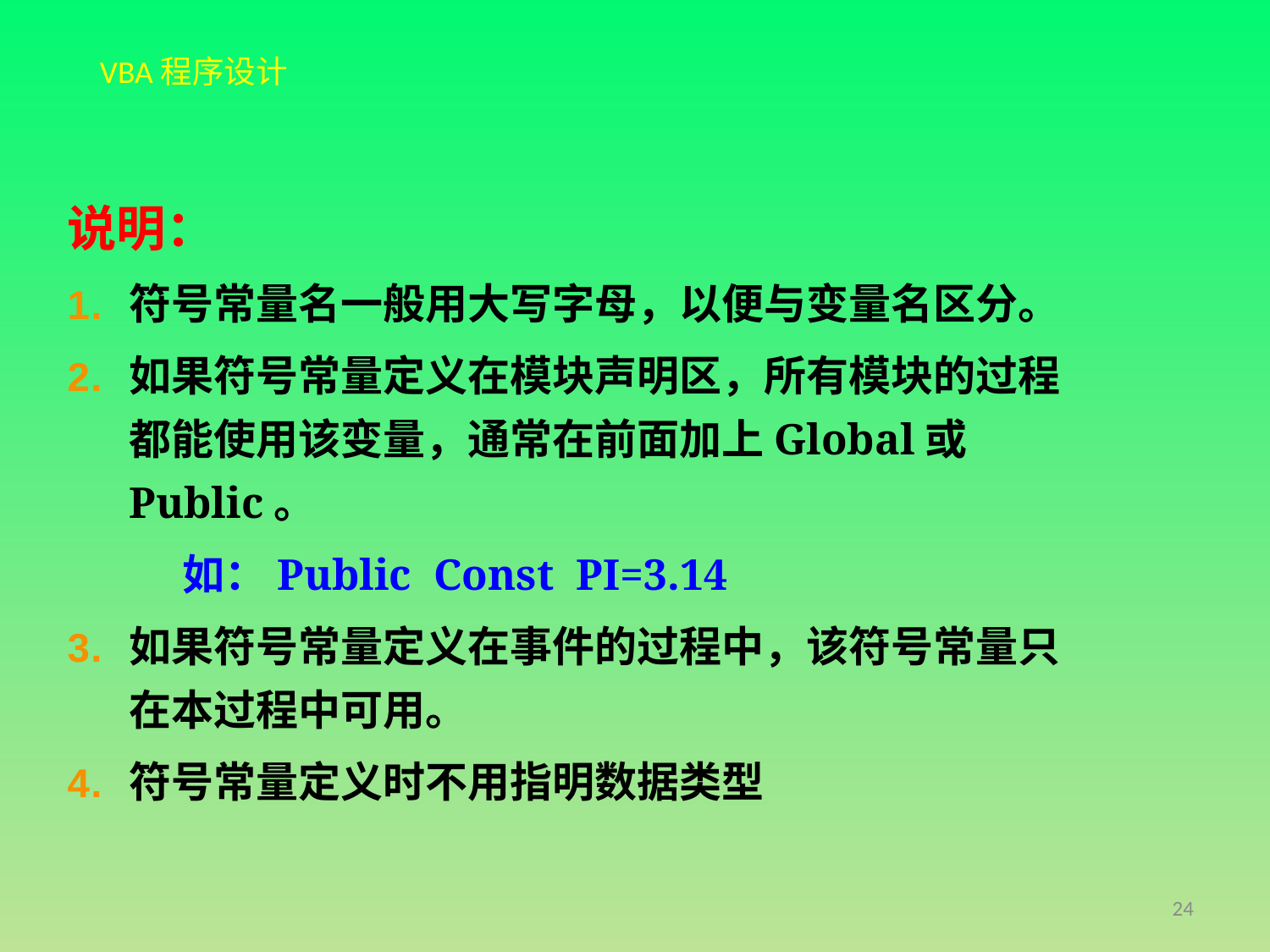

说明：
符号常量名一般用大写字母，以便与变量名区分。
如果符号常量定义在模块声明区，所有模块的过程都能使用该变量，通常在前面加上Global或Public。
           如：Public  Const  PI=3.14
如果符号常量定义在事件的过程中，该符号常量只在本过程中可用。
符号常量定义时不用指明数据类型
24